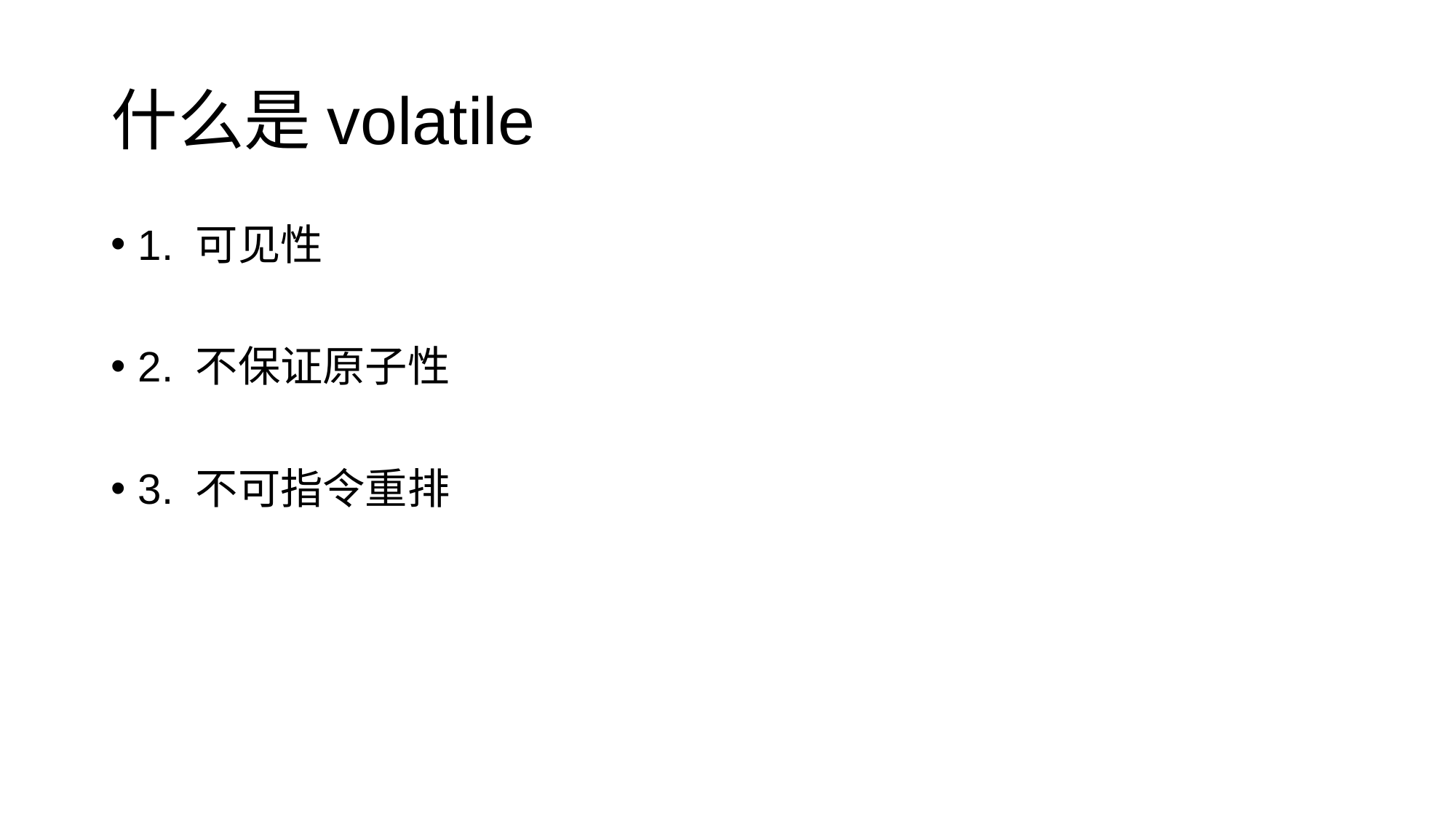

# 什么是volatile
1. 可见性

2. 不保证原子性

3. 不可指令重排